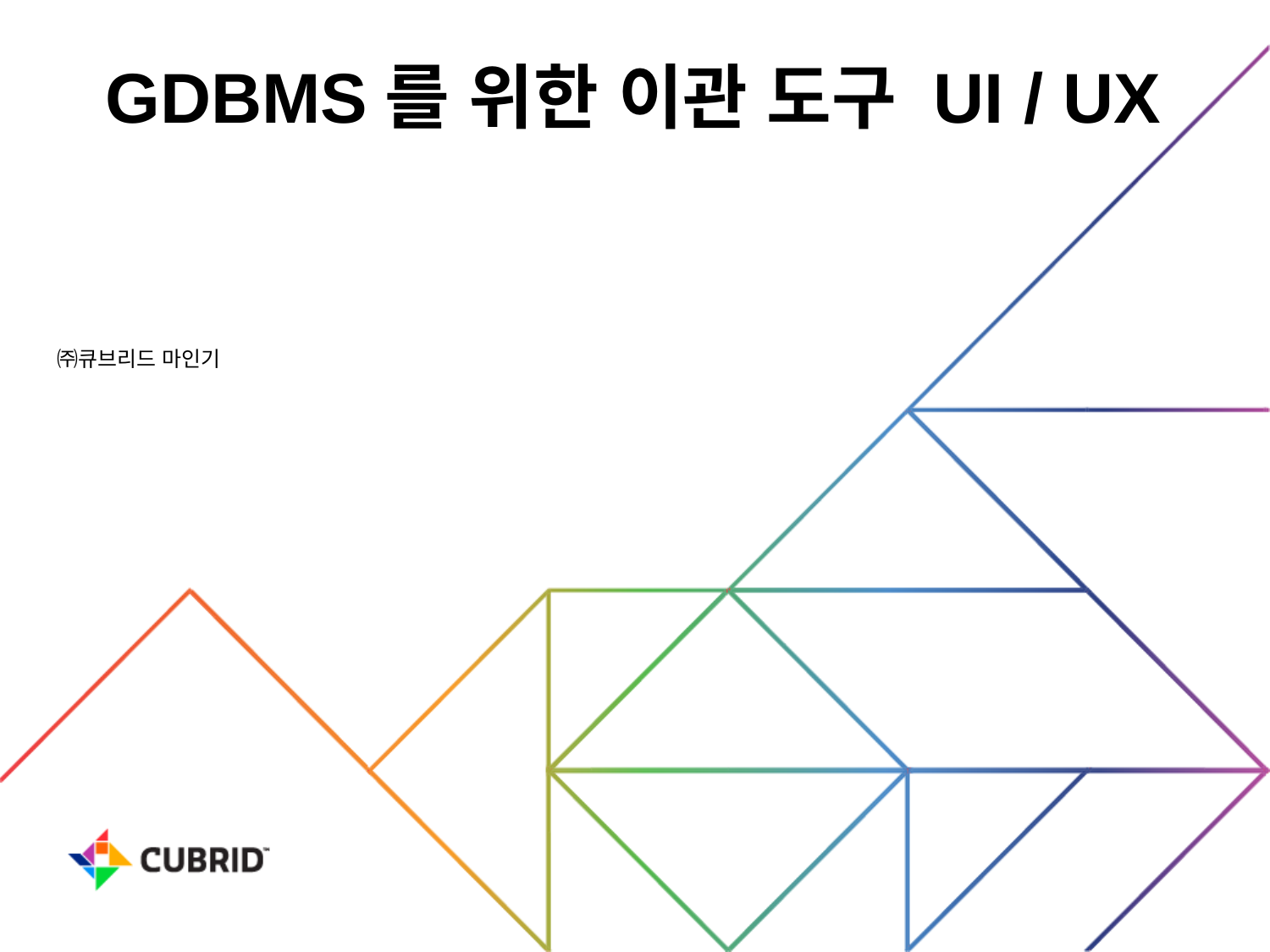

GDBMS를 위한 이관 도구 UI / UX

㈜큐브리드 마인기